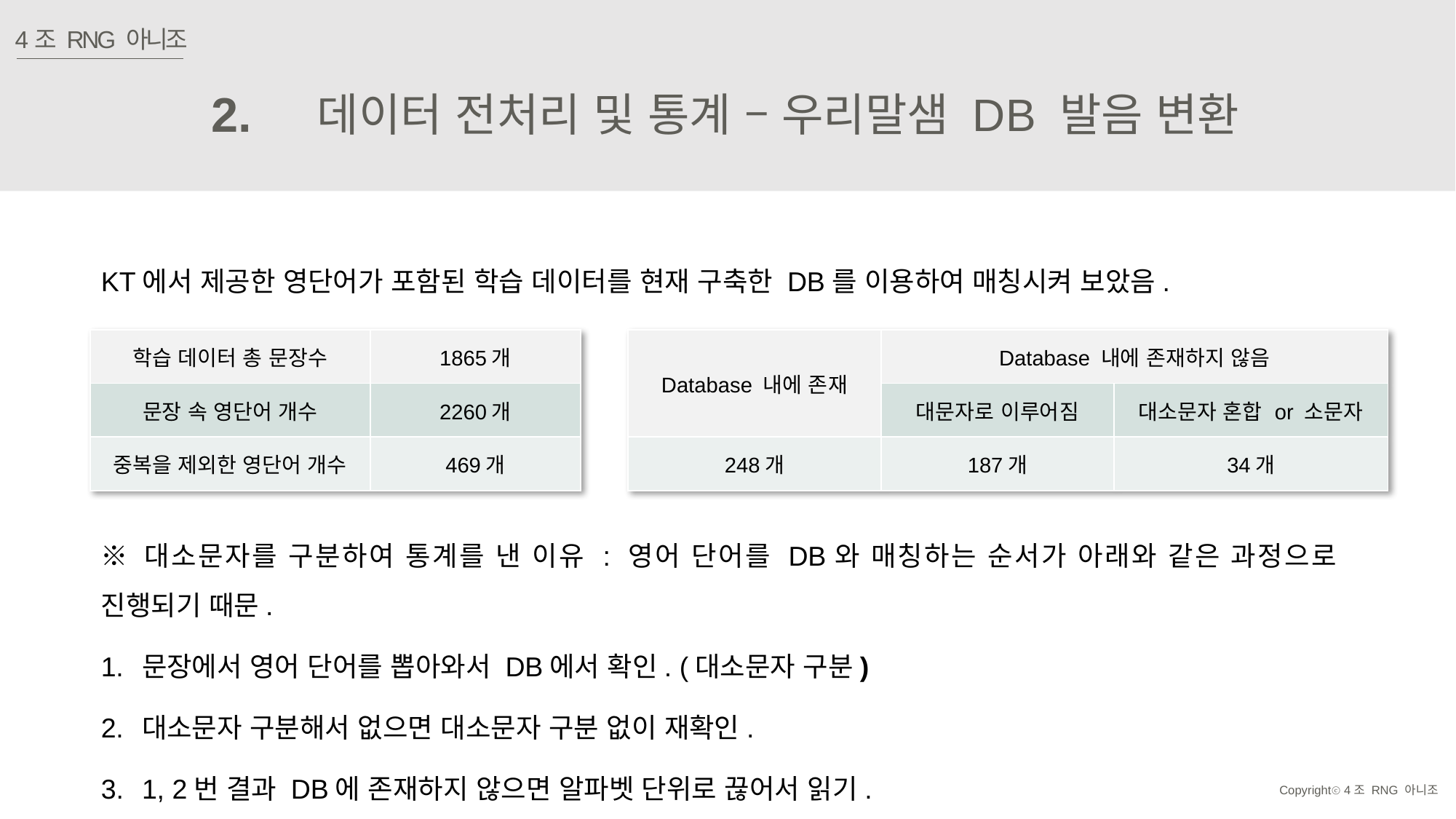

4조 RNG 아니조
2.
데이터 전처리 및 통계 – 우리말샘 DB 발음 변환

KT에서 제공한 영단어가 포함된 학습 데이터를 현재 구축한 DB를 이용하여 매칭시켜 보았음.
| Database 내에 존재 | Database 내에 존재하지 않음 |  |
| --- | --- | --- |
|  | 대문자로 이루어짐 | 대소문자 혼합 or 소문자 |
| 248개 | 187개 | 34개 |
| 학습 데이터 총 문장수 | 1865개 |
| --- | --- |
| 문장 속 영단어 개수 | 2260개 |
| 중복을 제외한 영단어 개수 | 469개 |
※ 대소문자를 구분하여 통계를 낸 이유 : 영어 단어를 DB와 매칭하는 순서가 아래와 같은 과정으로   진행되기 때문.
문장에서 영어 단어를 뽑아와서 DB에서 확인. (대소문자 구분)
대소문자 구분해서 없으면 대소문자 구분 없이 재확인.
1, 2번 결과 DB에 존재하지 않으면 알파벳 단위로 끊어서 읽기.